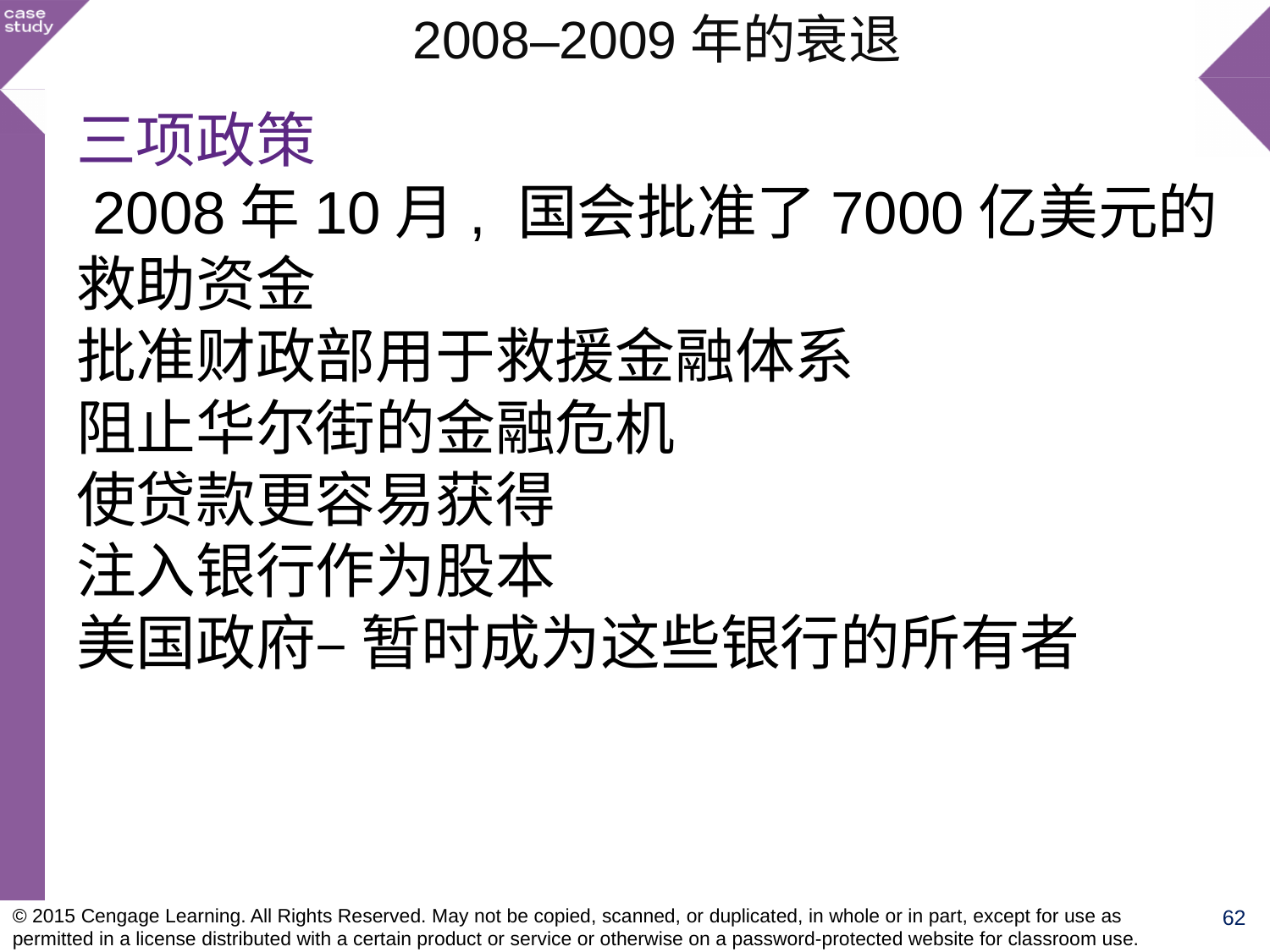

2008–2009年的衰退
三项政策
 2008年10月, 国会批准了7000亿美元的救助资金
批准财政部用于救援金融体系
阻止华尔街的金融危机
使贷款更容易获得
注入银行作为股本
美国政府– 暂时成为这些银行的所有者
62
© 2015 Cengage Learning. All Rights Reserved. May not be copied, scanned, or duplicated, in whole or in part, except for use as permitted in a license distributed with a certain product or service or otherwise on a password-protected website for classroom use.